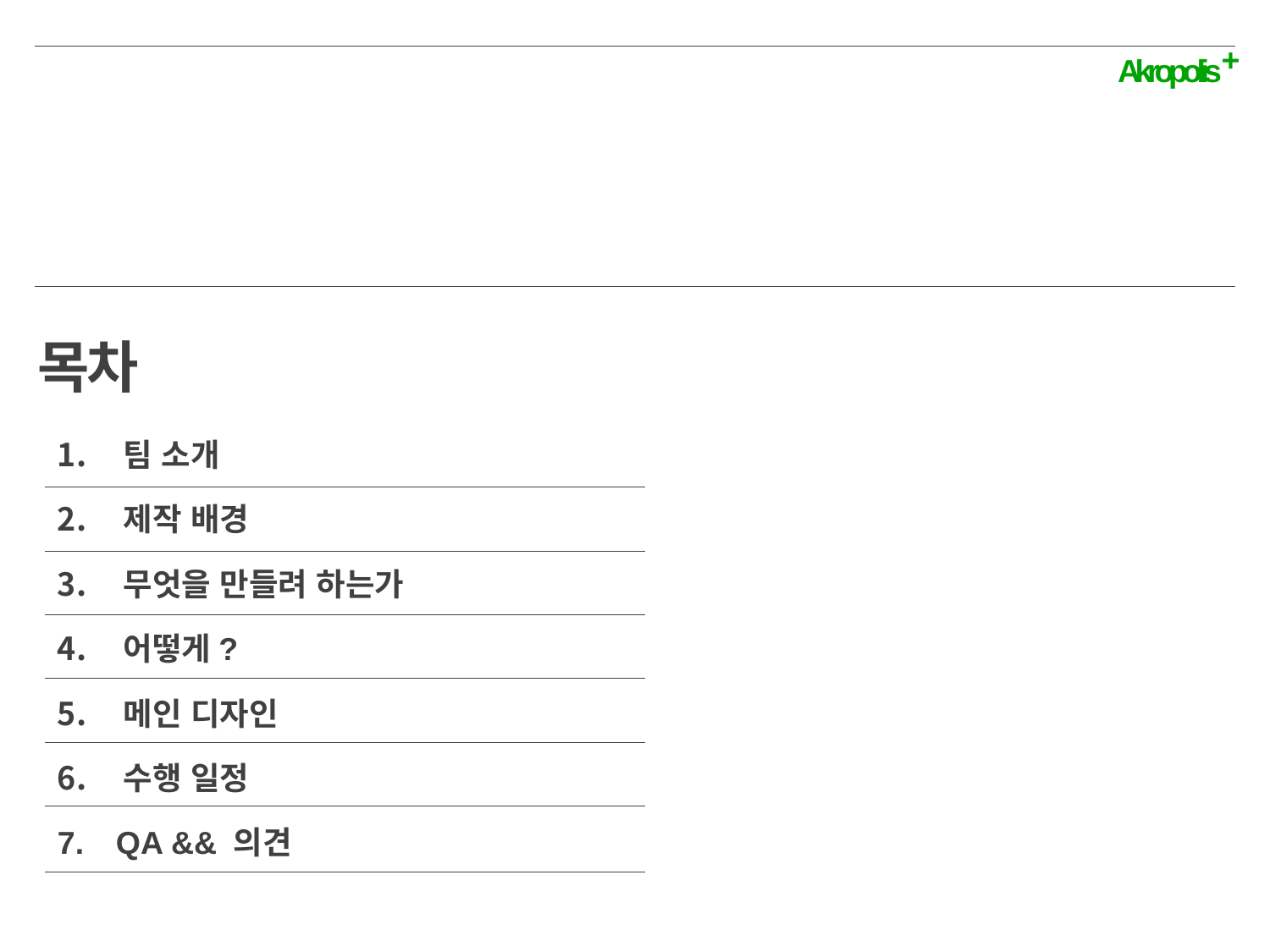

+
Akropolis
목차
   팀 소개

   제작 배경

   무엇을 만들려 하는가

   어떻게?

   메인 디자인

   수행 일정

   QA && 의견